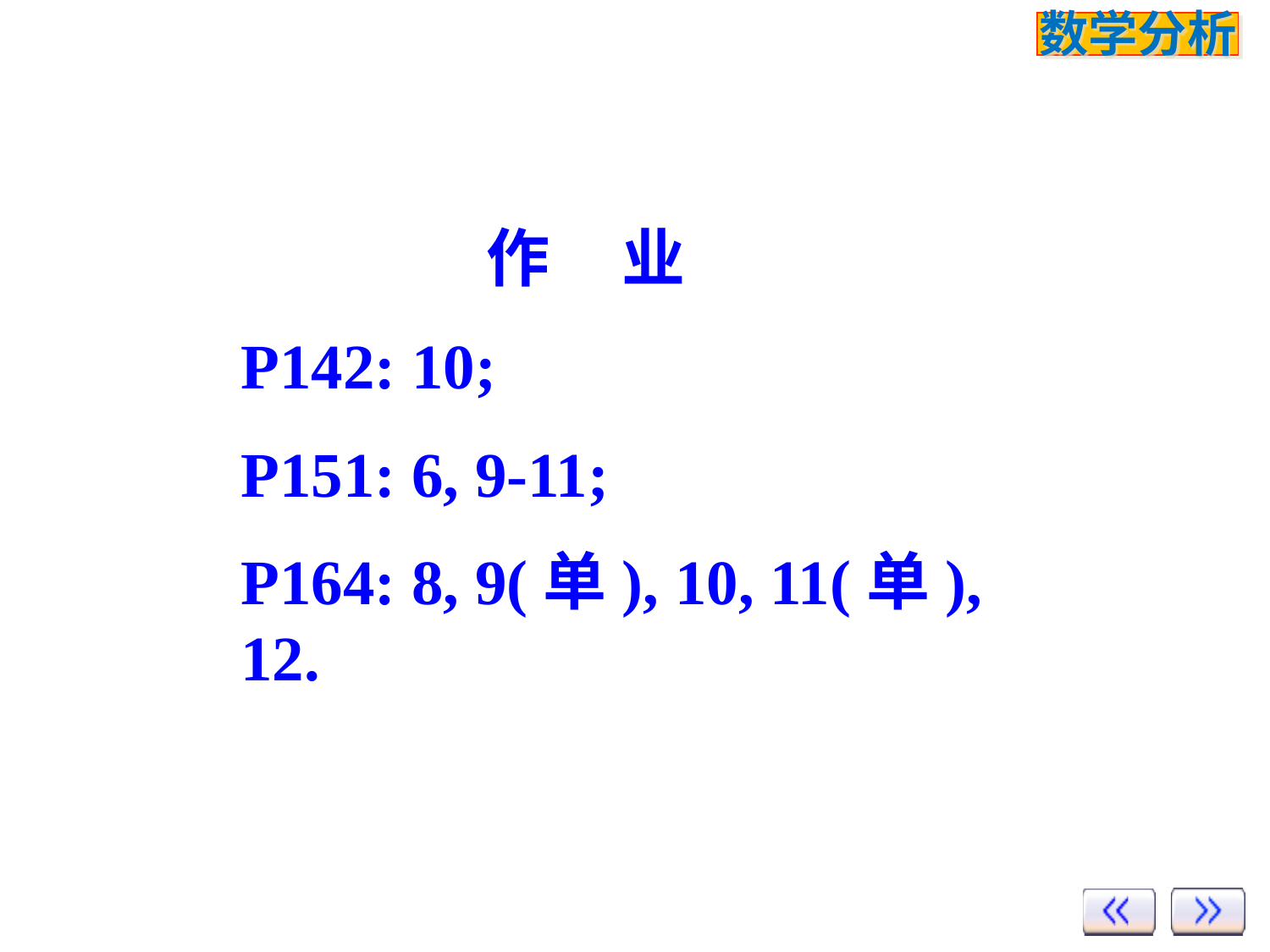

作     业
P142: 10;
P151: 6, 9-11;
P164: 8, 9(单), 10, 11(单), 12.